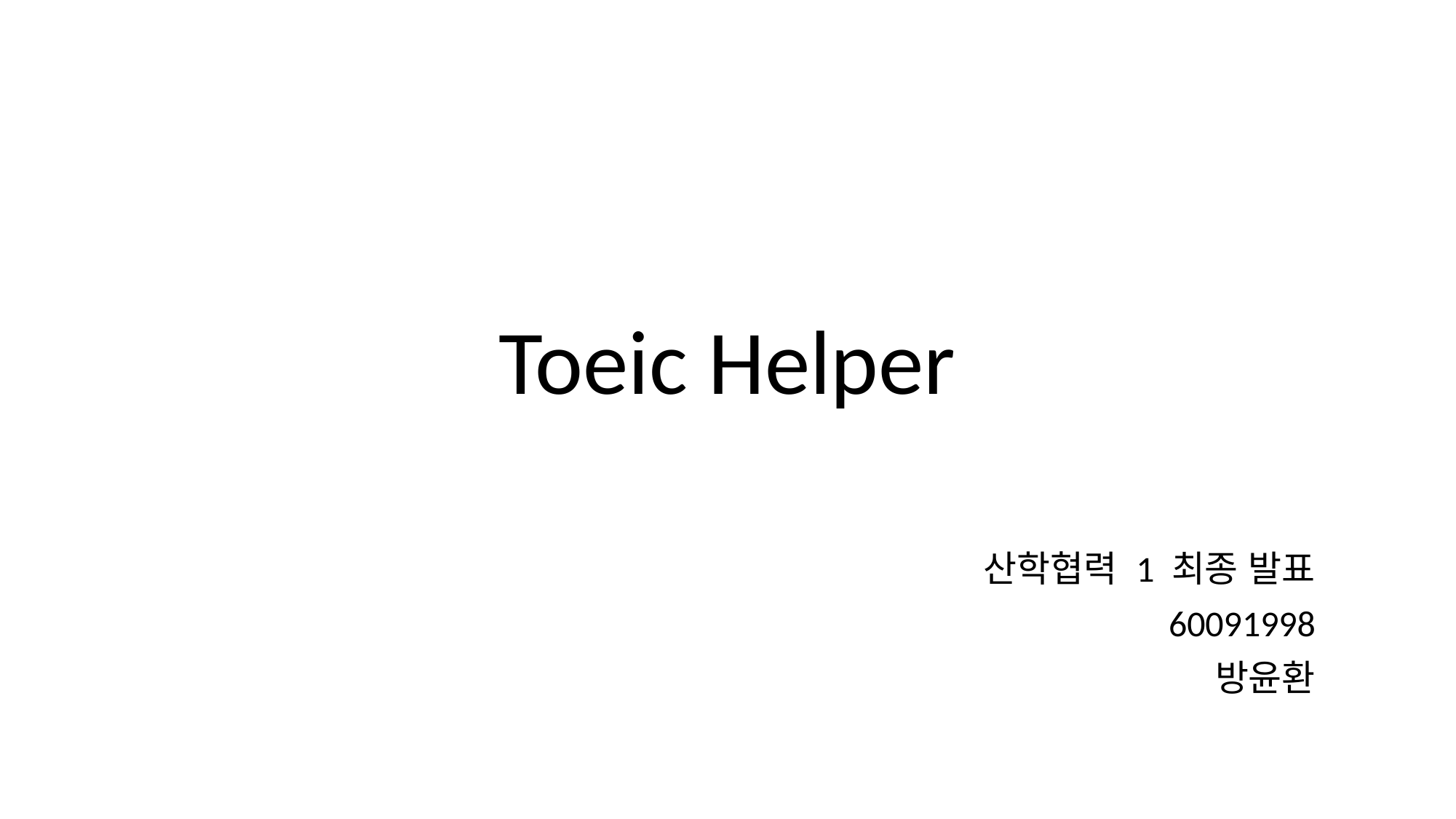

# Toeic Helper
산학협력 1 최종 발표
60091998
방윤환